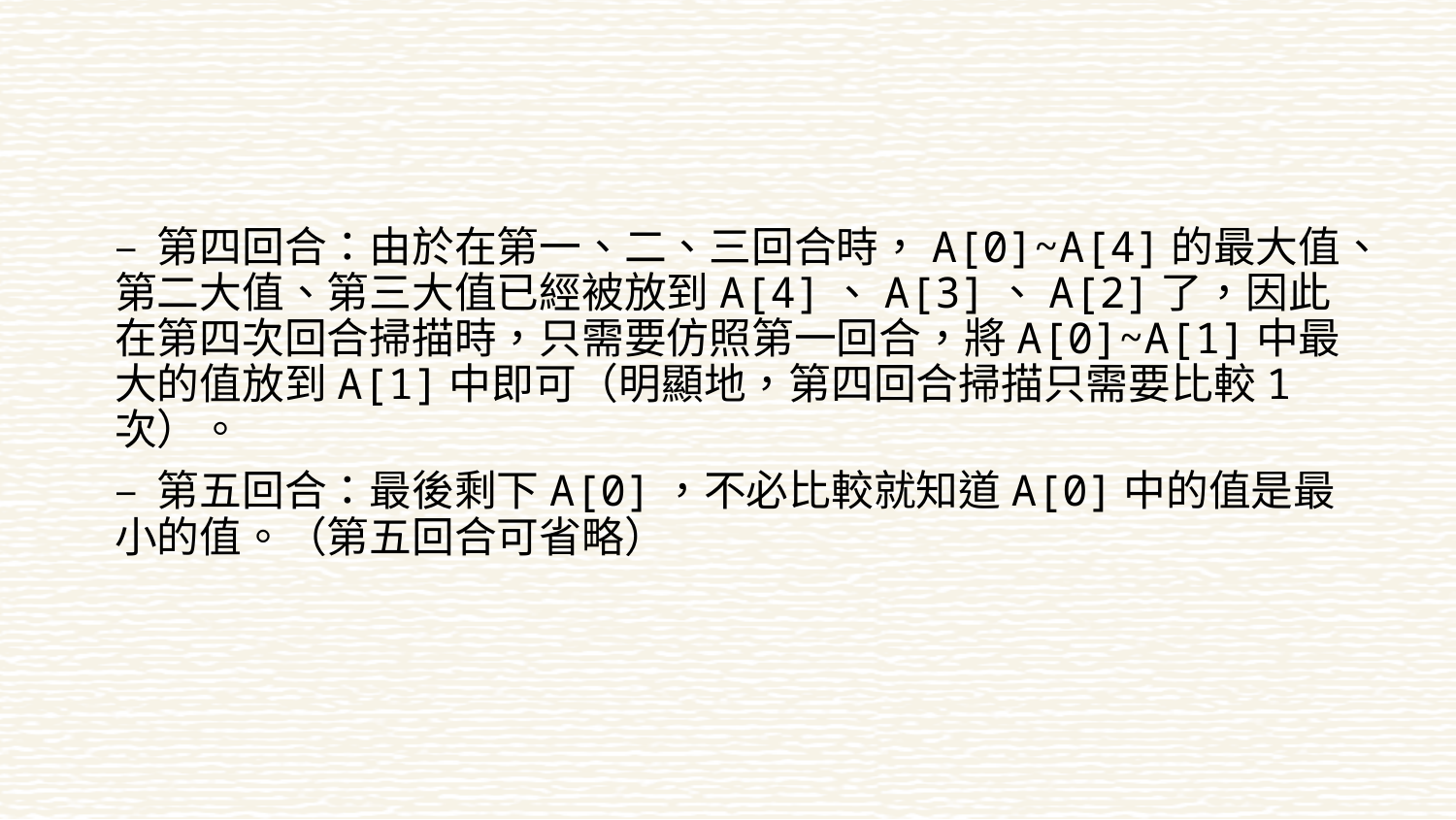

#
– 第四回合：由於在第一、二、三回合時，A[0]~A[4]的最大值、第二大值、第三大值已經被放到A[4]、A[3]、A[2]了，因此在第四次回合掃描時，只需要仿照第一回合，將A[0]~A[1]中最大的值放到A[1]中即可（明顯地，第四回合掃描只需要比較1次）。
– 第五回合：最後剩下A[0]，不必比較就知道A[0]中的值是最小的值。（第五回合可省略）